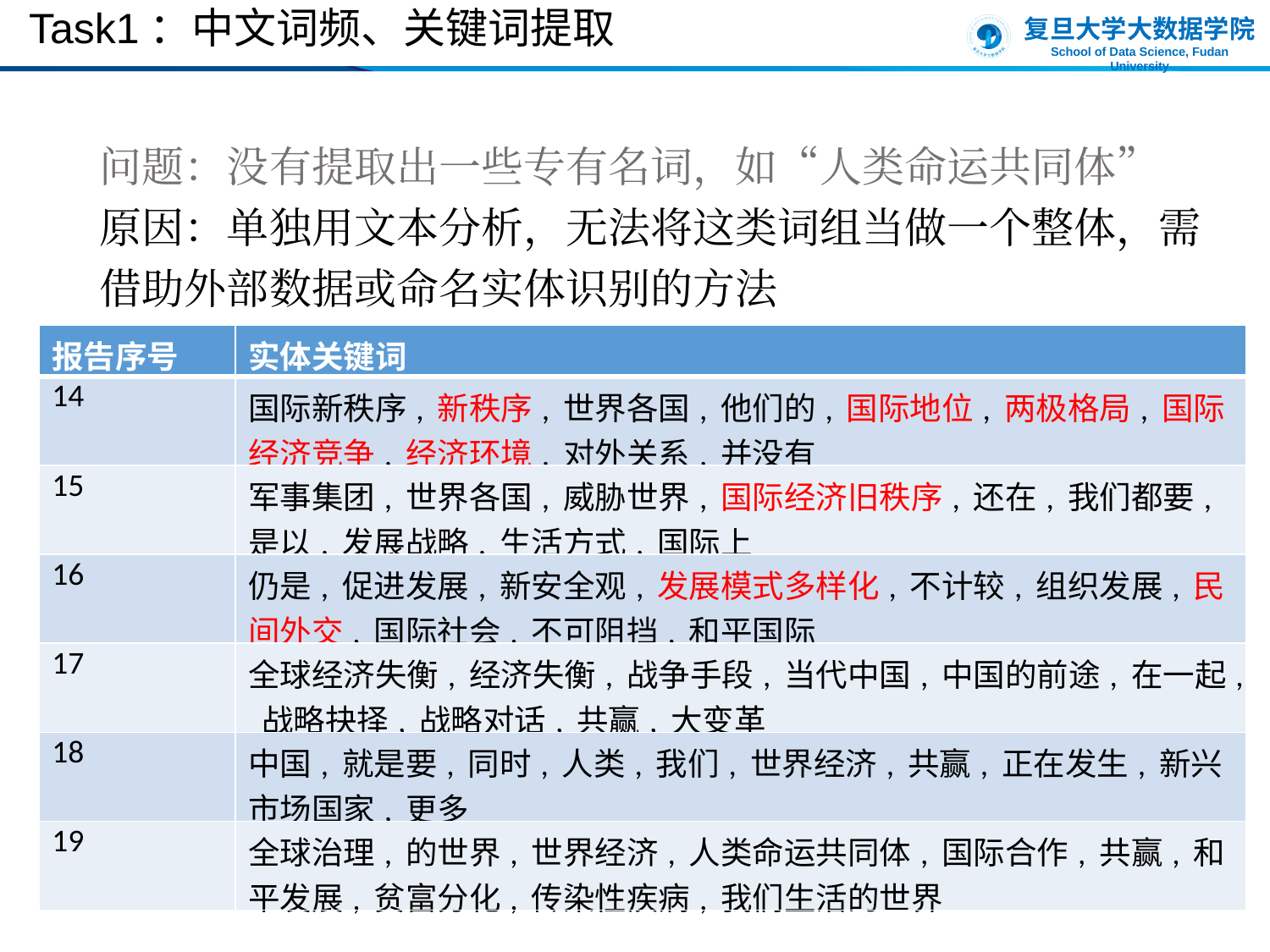

# Task1：中文词频、关键词提取
问题：没有提取出一些专有名词，如“人类命运共同体”
原因：单独用文本分析，无法将这类词组当做一个整体，需借助外部数据或命名实体识别的方法

| 报告序号 | 实体关键词 |
| --- | --- |
| 14 | 国际新秩序, 新秩序, 世界各国, 他们的, 国际地位, 两极格局, 国际经济竞争, 经济环境, 对外关系, 并没有 |
| 15 | 军事集团, 世界各国, 威胁世界, 国际经济旧秩序, 还在, 我们都要, 是以, 发展战略, 生活方式, 国际上 |
| 16 | 仍是, 促进发展, 新安全观, 发展模式多样化, 不计较, 组织发展, 民间外交, 国际社会, 不可阻挡, 和平国际 |
| 17 | 全球经济失衡, 经济失衡, 战争手段, 当代中国, 中国的前途, 在一起, 战略抉择, 战略对话, 共赢, 大变革 |
| 18 | 中国, 就是要, 同时, 人类, 我们, 世界经济, 共赢, 正在发生, 新兴市场国家, 更多 |
| 19 | 全球治理, 的世界, 世界经济, 人类命运共同体, 国际合作, 共赢, 和平发展, 贫富分化, 传染性疾病, 我们生活的世界 |